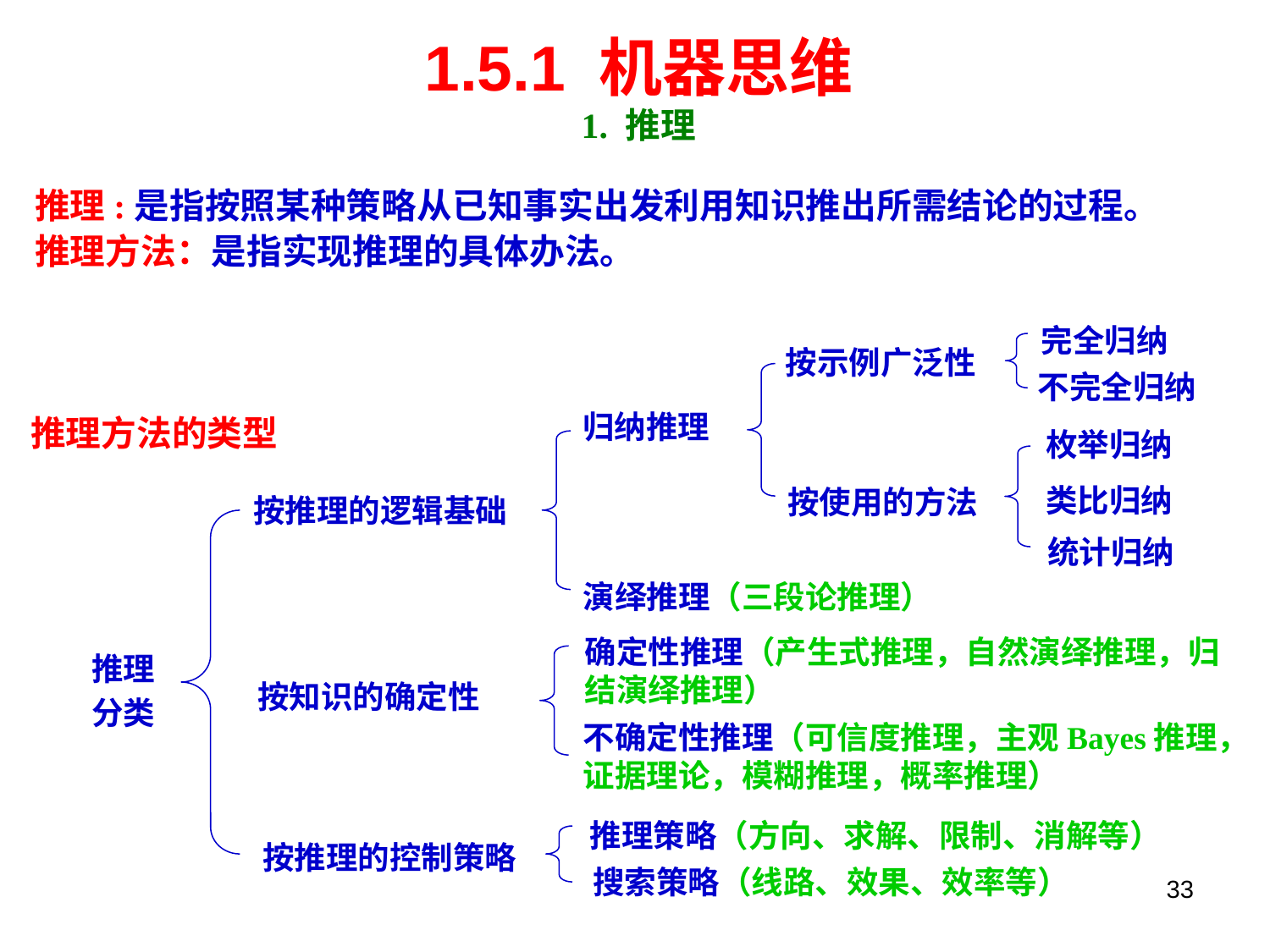

1.5.1 机器思维
1. 推理
推理:是指按照某种策略从已知事实出发利用知识推出所需结论的过程。
推理方法：是指实现推理的具体办法。
完全归纳

按示例广泛性
不完全归纳

推理方法的类型
归纳推理
枚举归纳

类比归纳
按使用的方法
按推理的逻辑基础

统计归纳
演绎推理（三段论推理）
确定性推理（产生式推理，自然演绎推理，归结演绎推理）
推理
分类

按知识的确定性
不确定性推理（可信度推理，主观Bayes推理，证据理论，模糊推理，概率推理）
推理策略（方向、求解、限制、消解等）

按推理的控制策略
搜索策略（线路、效果、效率等）
33